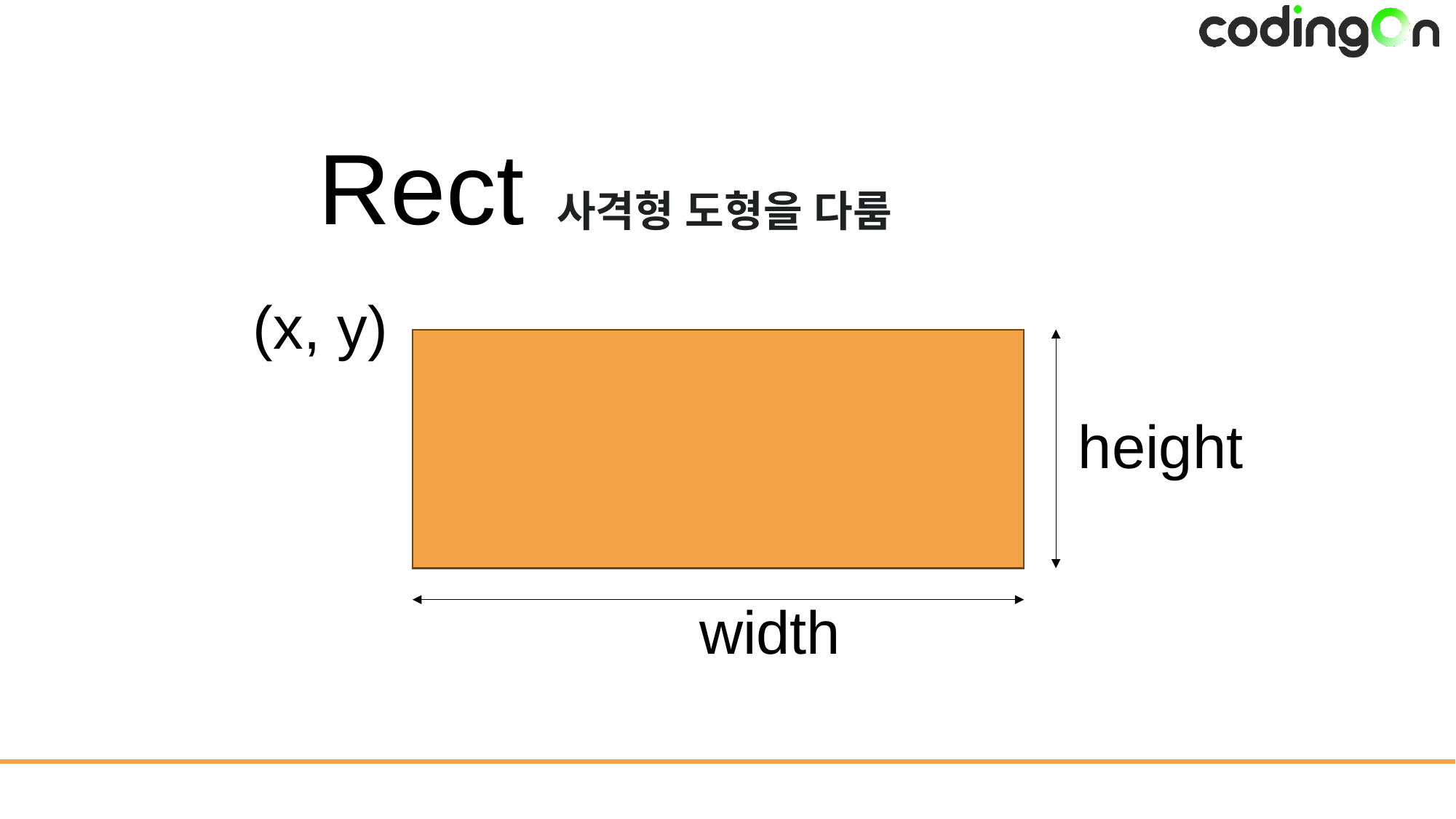

# Rect
사격형 도형을 다룸
(x, y)

height
width